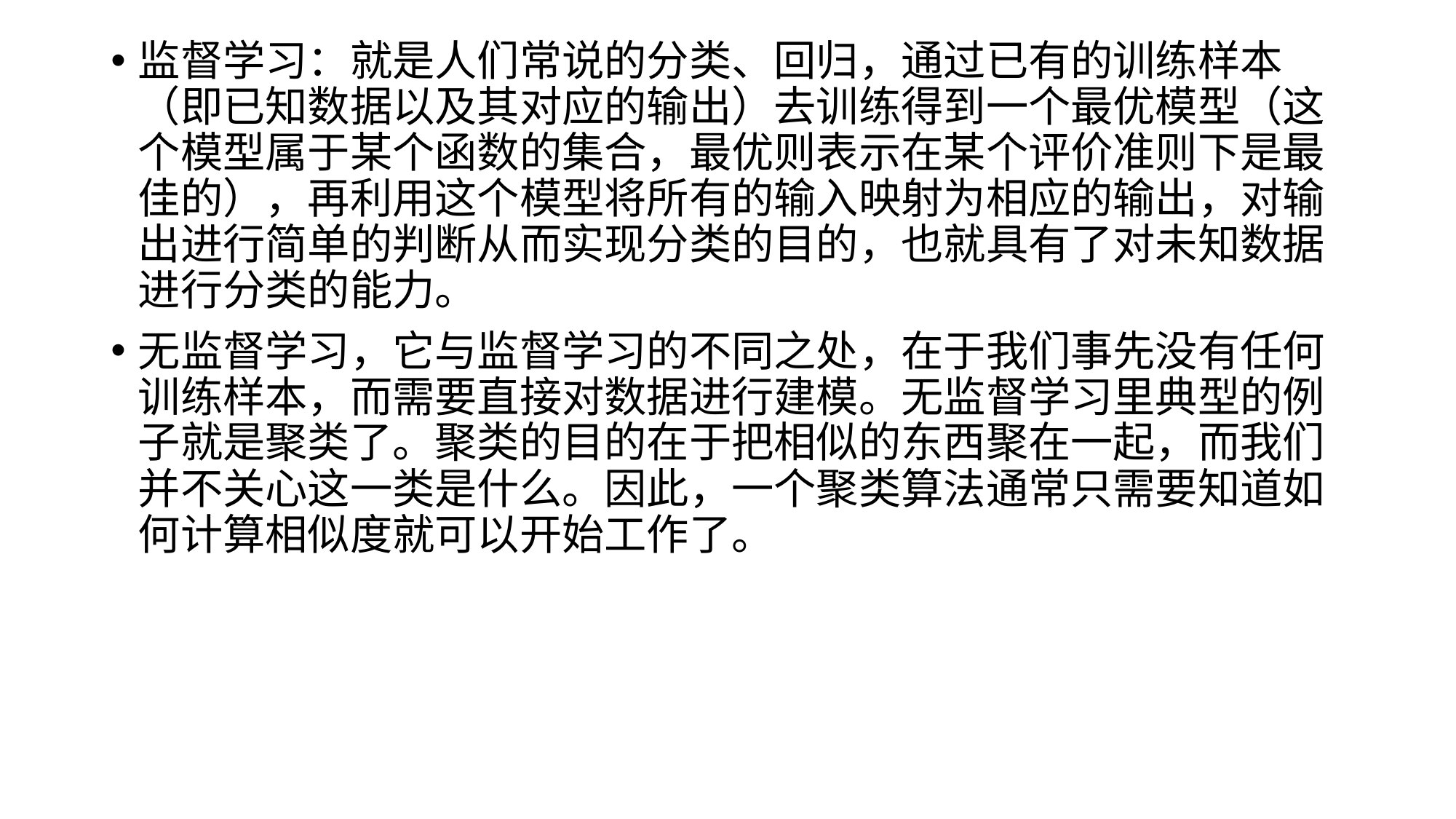

监督学习：就是人们常说的分类、回归，通过已有的训练样本（即已知数据以及其对应的输出）去训练得到一个最优模型（这个模型属于某个函数的集合，最优则表示在某个评价准则下是最佳的），再利用这个模型将所有的输入映射为相应的输出，对输出进行简单的判断从而实现分类的目的，也就具有了对未知数据进行分类的能力。
无监督学习，它与监督学习的不同之处，在于我们事先没有任何训练样本，而需要直接对数据进行建模。无监督学习里典型的例子就是聚类了。聚类的目的在于把相似的东西聚在一起，而我们并不关心这一类是什么。因此，一个聚类算法通常只需要知道如何计算相似度就可以开始工作了。